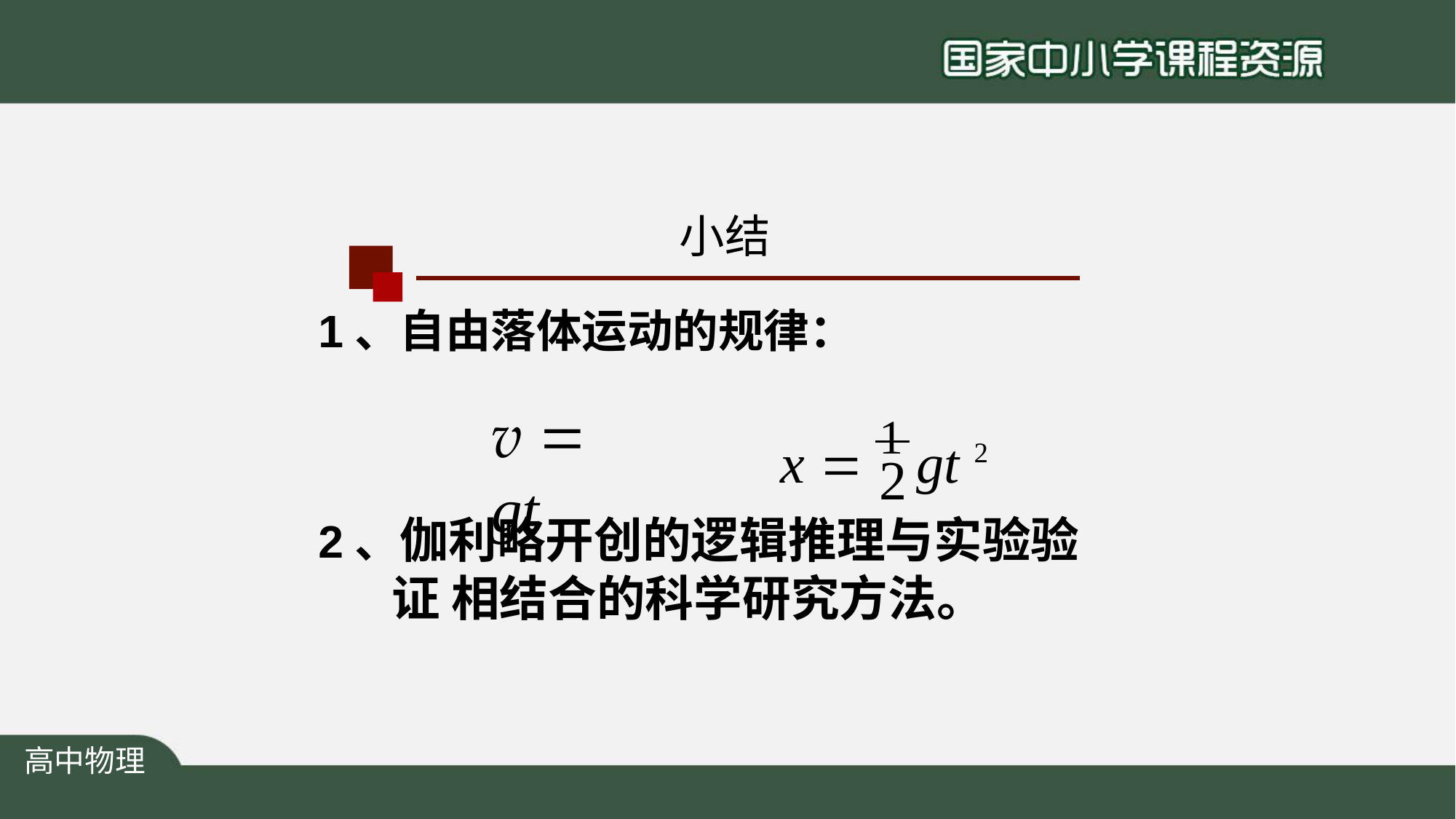

小结

1、自由落体运动的规律：
x = 1 gt 2
v = gt

2
2、伽利略开创的逻辑推理与实验验证 相结合的科学研究方法。
高中物理